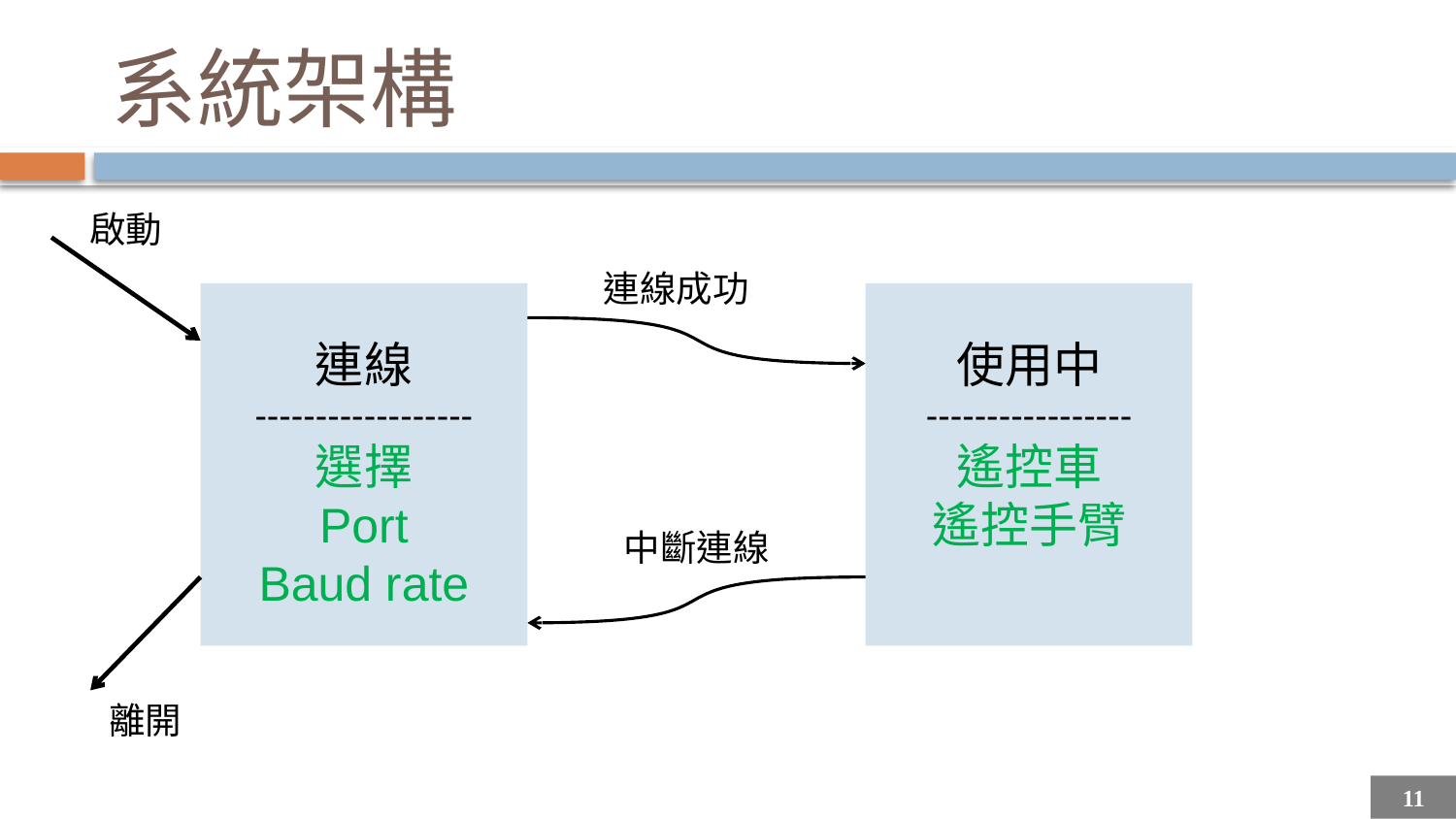

# 系統架構
啟動
連線成功

連線
------------------
選擇
Port
Baud rate

使用中
-----------------
遙控車
遙控手臂
中斷連線
離開
11